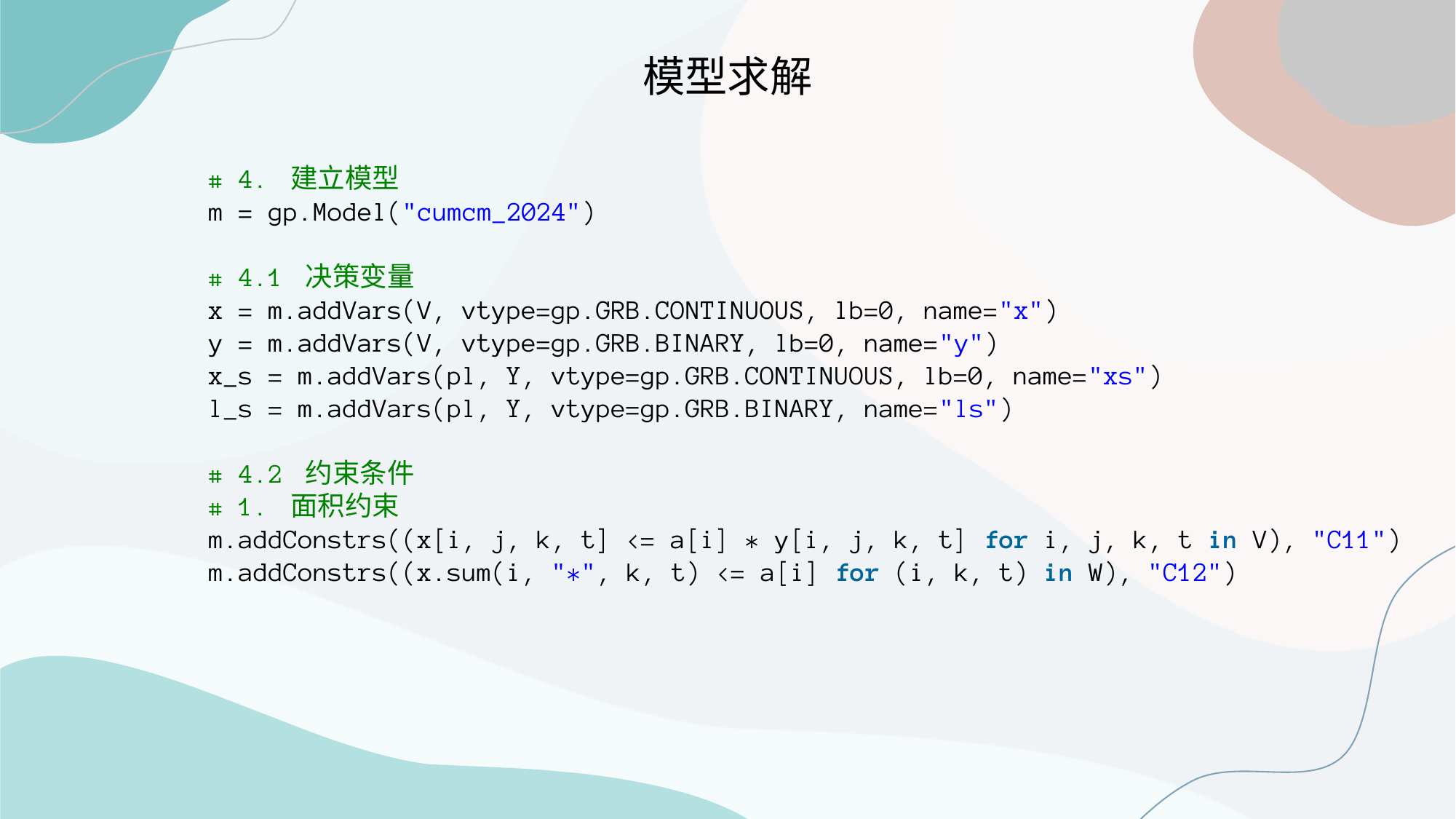

模型求解
# 4. 建立模型
m = gp.Model("cumcm_2024")

# 4.1 决策变量
x = m.addVars(V, vtype=gp.GRB.CONTINUOUS, lb=0, name="x")
y = m.addVars(V, vtype=gp.GRB.BINARY, lb=0, name="y")
x_s = m.addVars(pl, Y, vtype=gp.GRB.CONTINUOUS, lb=0, name="xs")
l_s = m.addVars(pl, Y, vtype=gp.GRB.BINARY, name="ls")

# 4.2 约束条件
# 1. ⾯积约束
m.addConstrs((x[i, j, k, t] <= a[i] * y[i, j, k, t] for i, j, k, t in V), "C11")
m.addConstrs((x.sum(i, "*", k, t) <= a[i] for (i, k, t) in W), "C12")